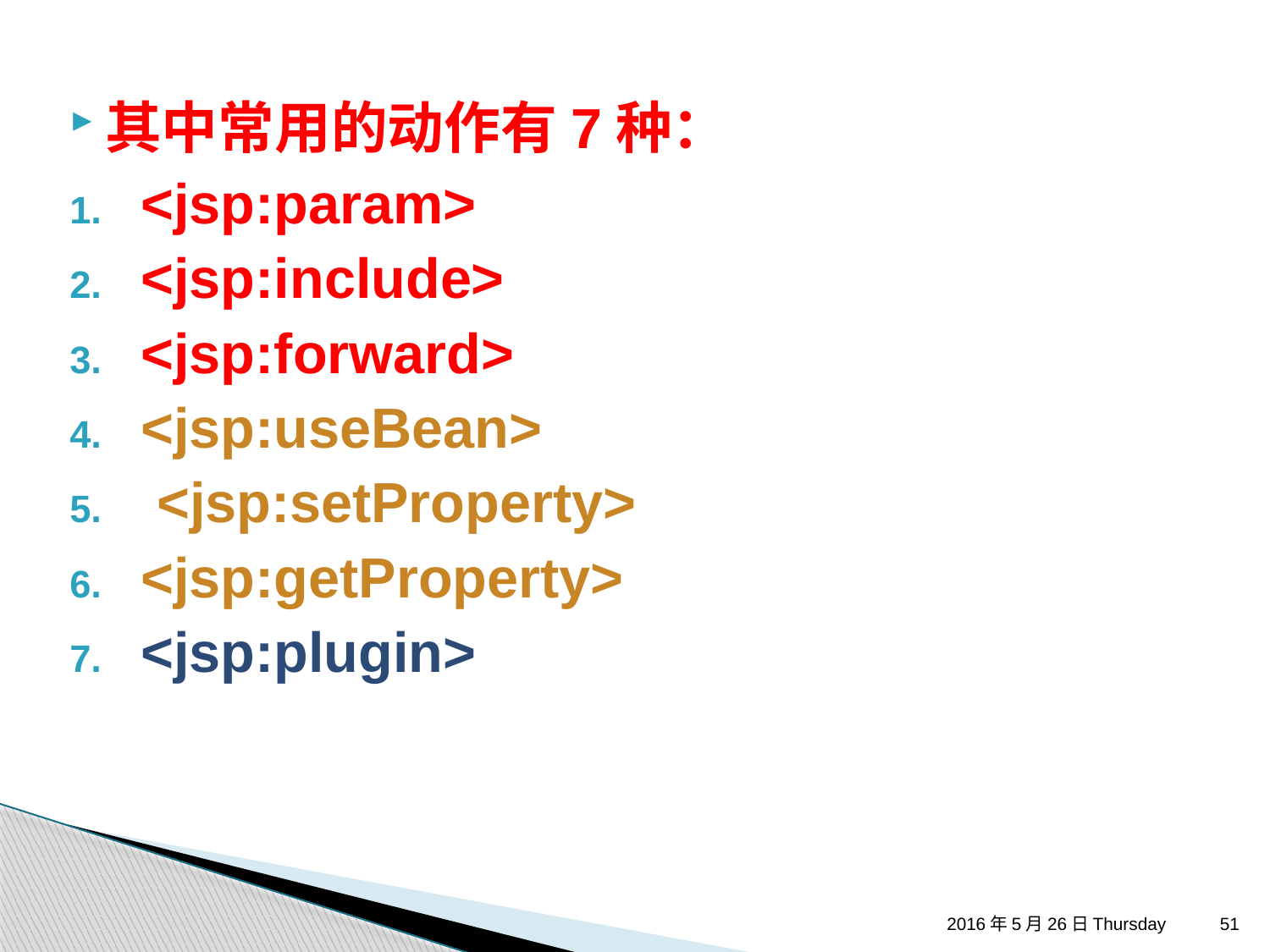

其中常用的动作有7种：
<jsp:param>
<jsp:include>
<jsp:forward>
<jsp:useBean>
 <jsp:setProperty>
<jsp:getProperty>
<jsp:plugin>
2016年5月26日Thursday
51